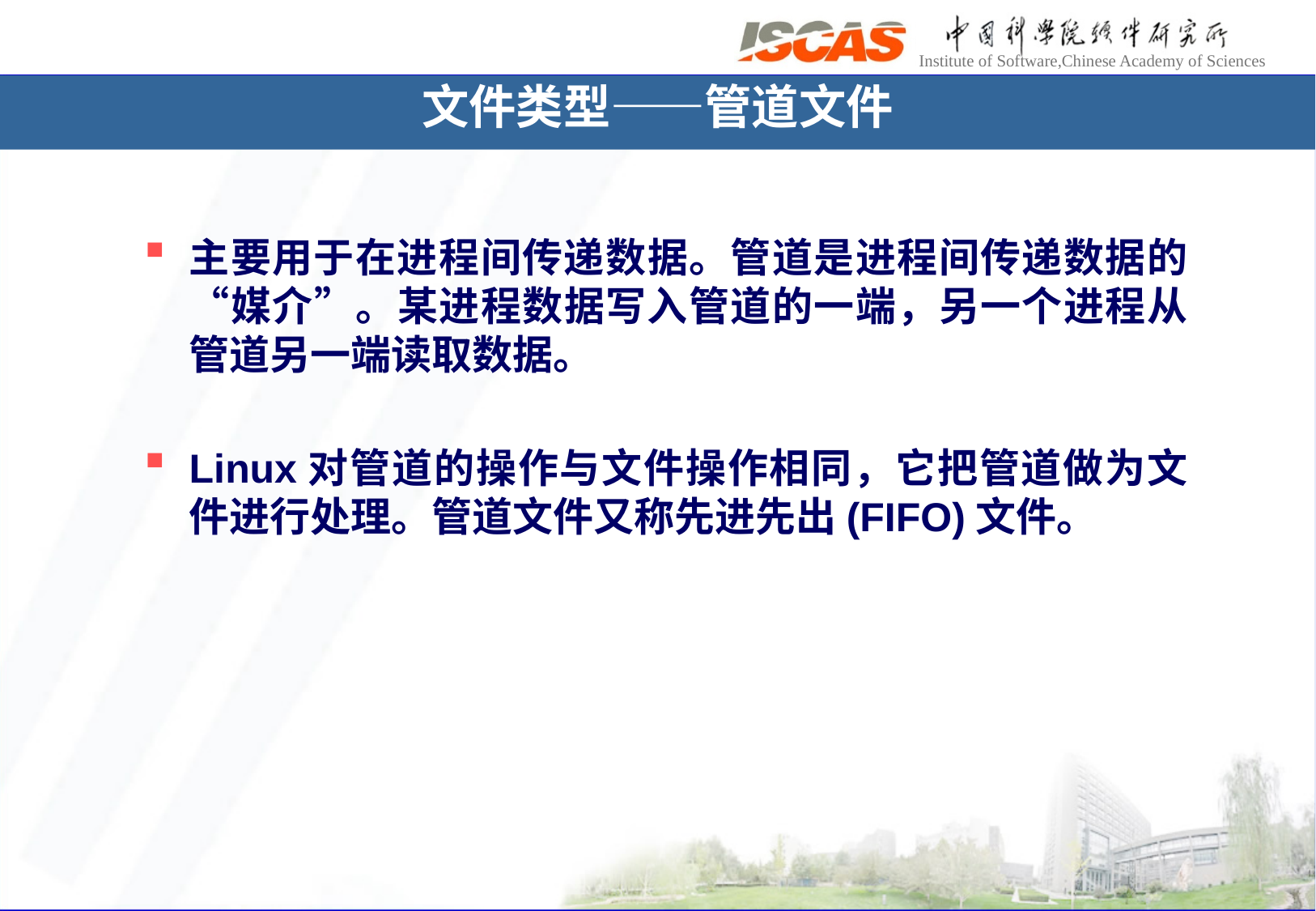

文件类型——管道文件
主要用于在进程间传递数据。管道是进程间传递数据的“媒介”。某进程数据写入管道的一端，另一个进程从管道另一端读取数据。

Linux对管道的操作与文件操作相同，它把管道做为文件进行处理。管道文件又称先进先出(FIFO)文件。